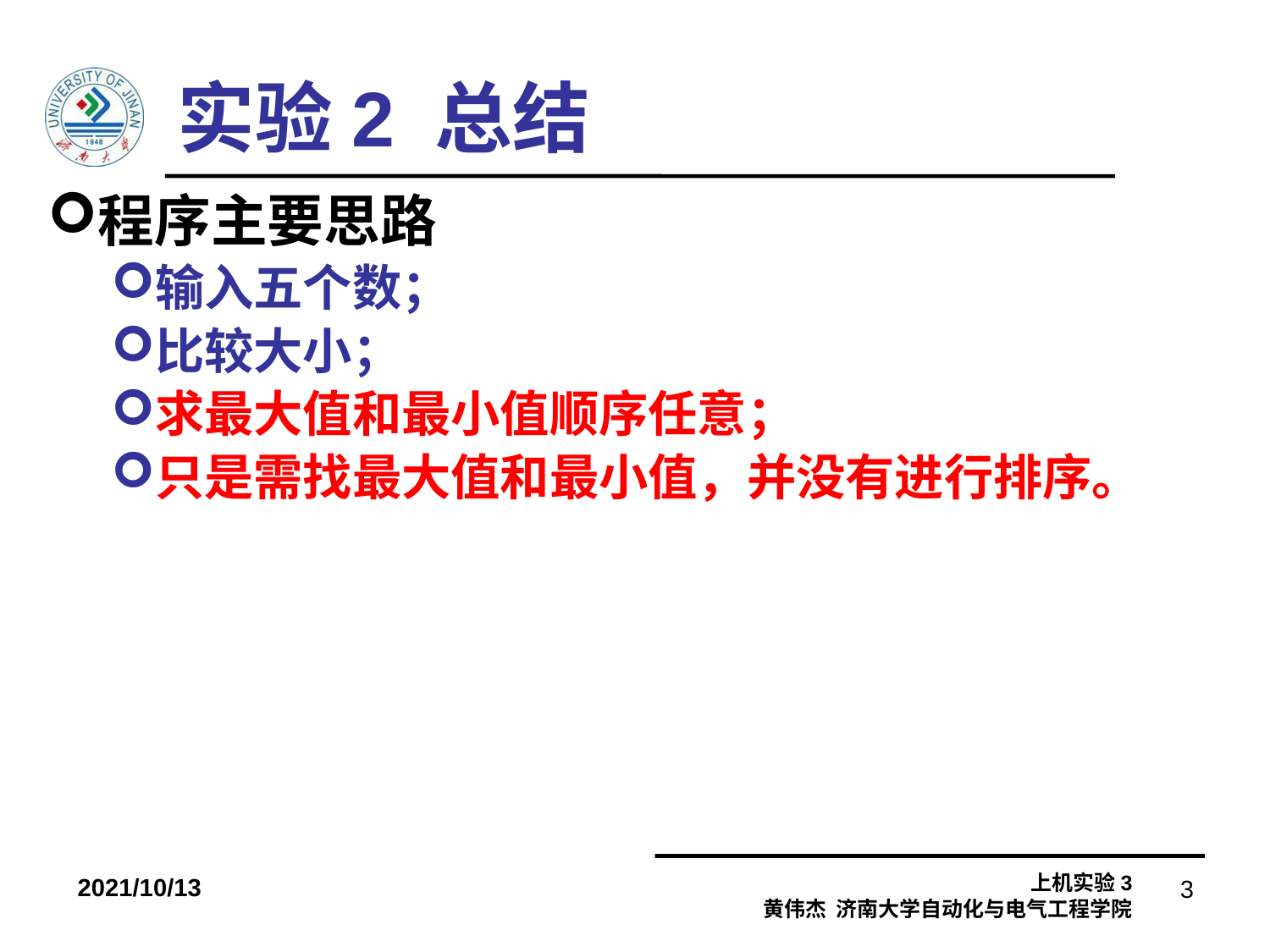

实验2 总结
程序主要思路
输入五个数；
比较大小；
求最大值和最小值顺序任意；
只是需找最大值和最小值，并没有进行排序。

2021/10/13
3